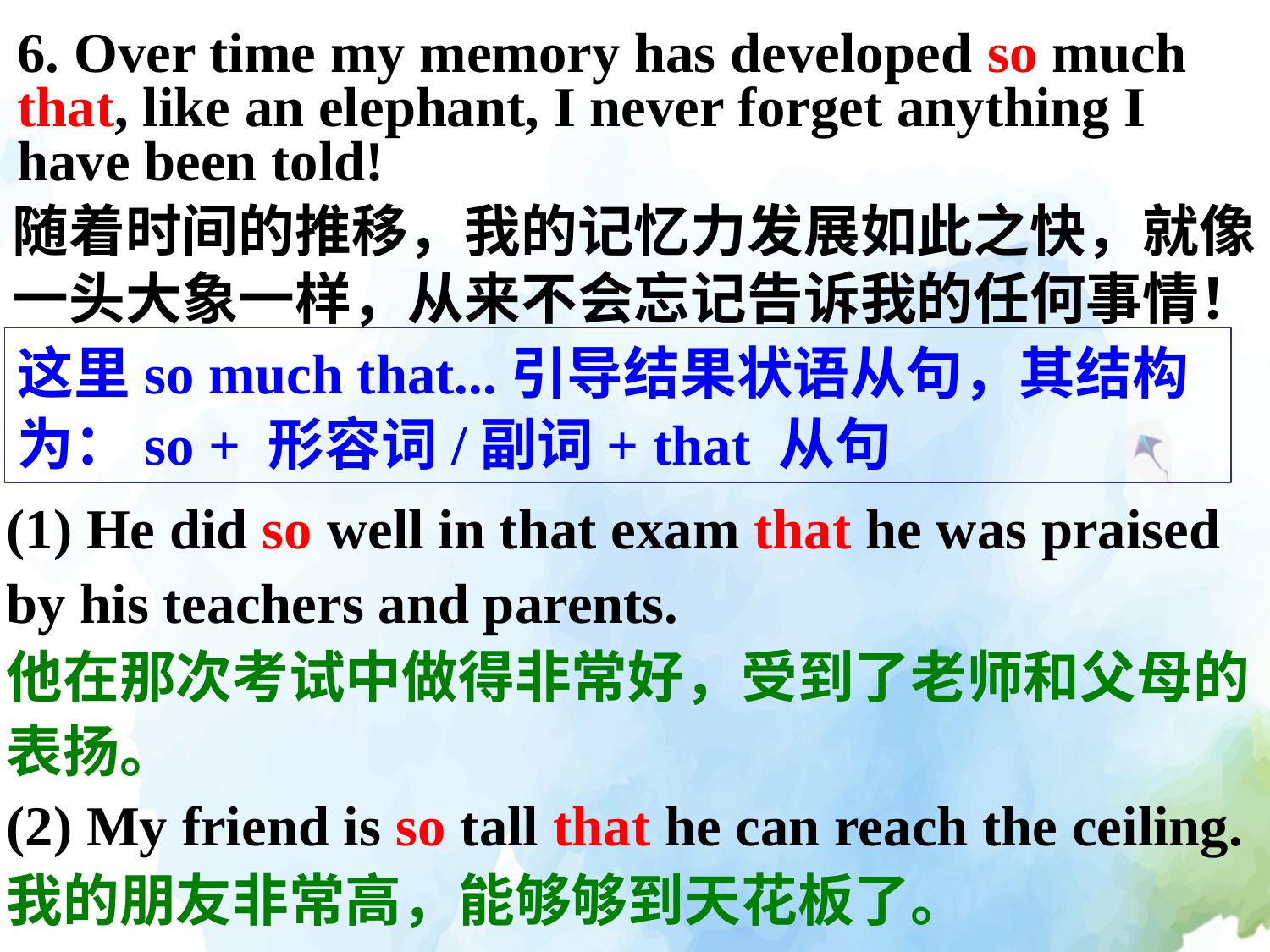

6. Over time my memory has developed so much that, like an elephant, I never forget anything I have been told!
随着时间的推移，我的记忆力发展如此之快，就像一头大象一样，从来不会忘记告诉我的任何事情！
这里so much that...引导结果状语从句，其结构为：so + 形容词/副词+ that 从句
(1) He did so well in that exam that he was praised by his teachers and parents.
他在那次考试中做得非常好，受到了老师和父母的表扬。
(2) My friend is so tall that he can reach the ceiling.
我的朋友非常高，能够够到天花板了。